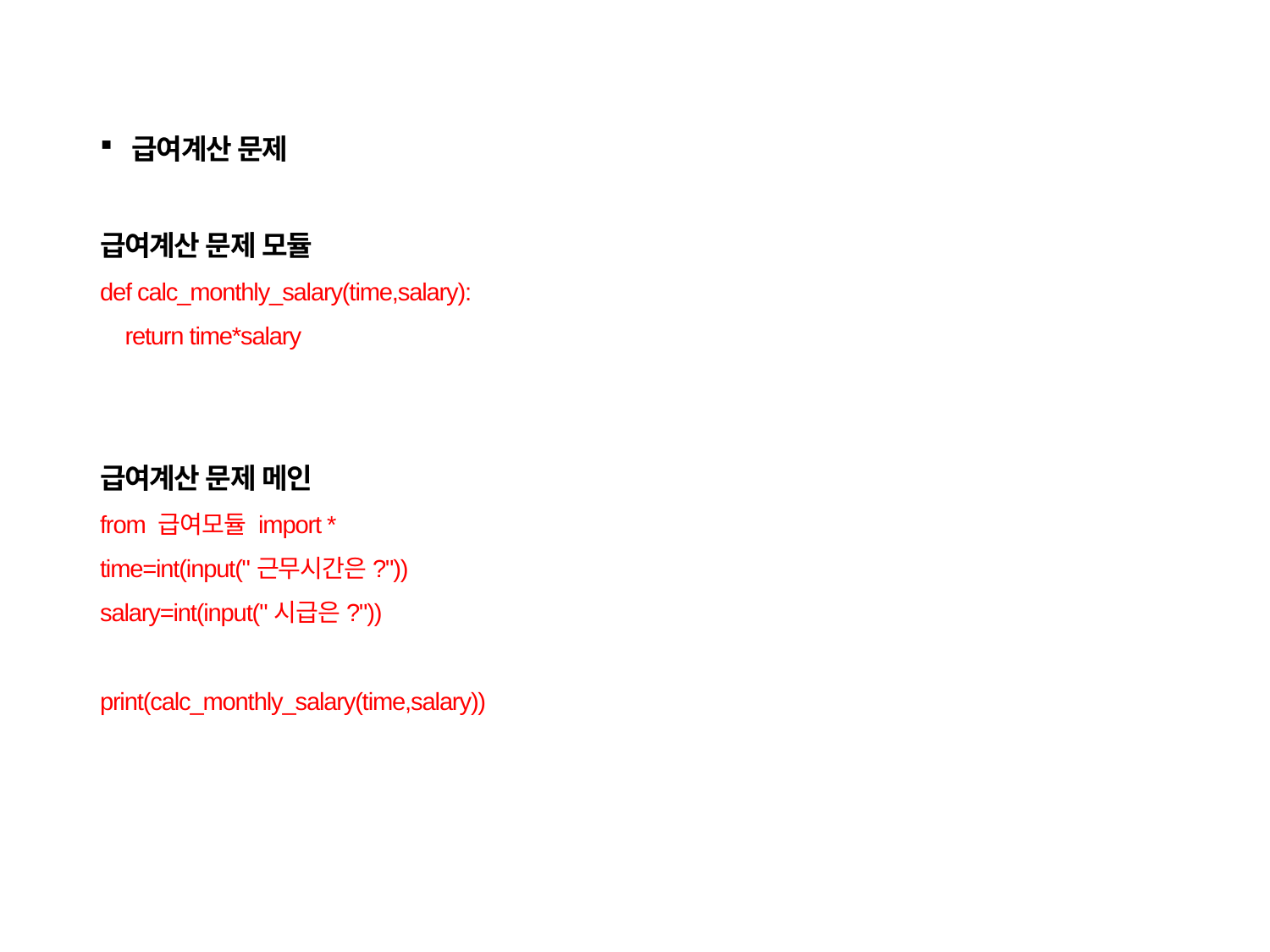

급여계산 문제

급여계산 문제 모듈
def calc_monthly_salary(time,salary):
    return time*salary

급여계산 문제 메인
from 급여모듈 import *
time=int(input("근무시간은?"))
salary=int(input("시급은?"))

print(calc_monthly_salary(time,salary))

7